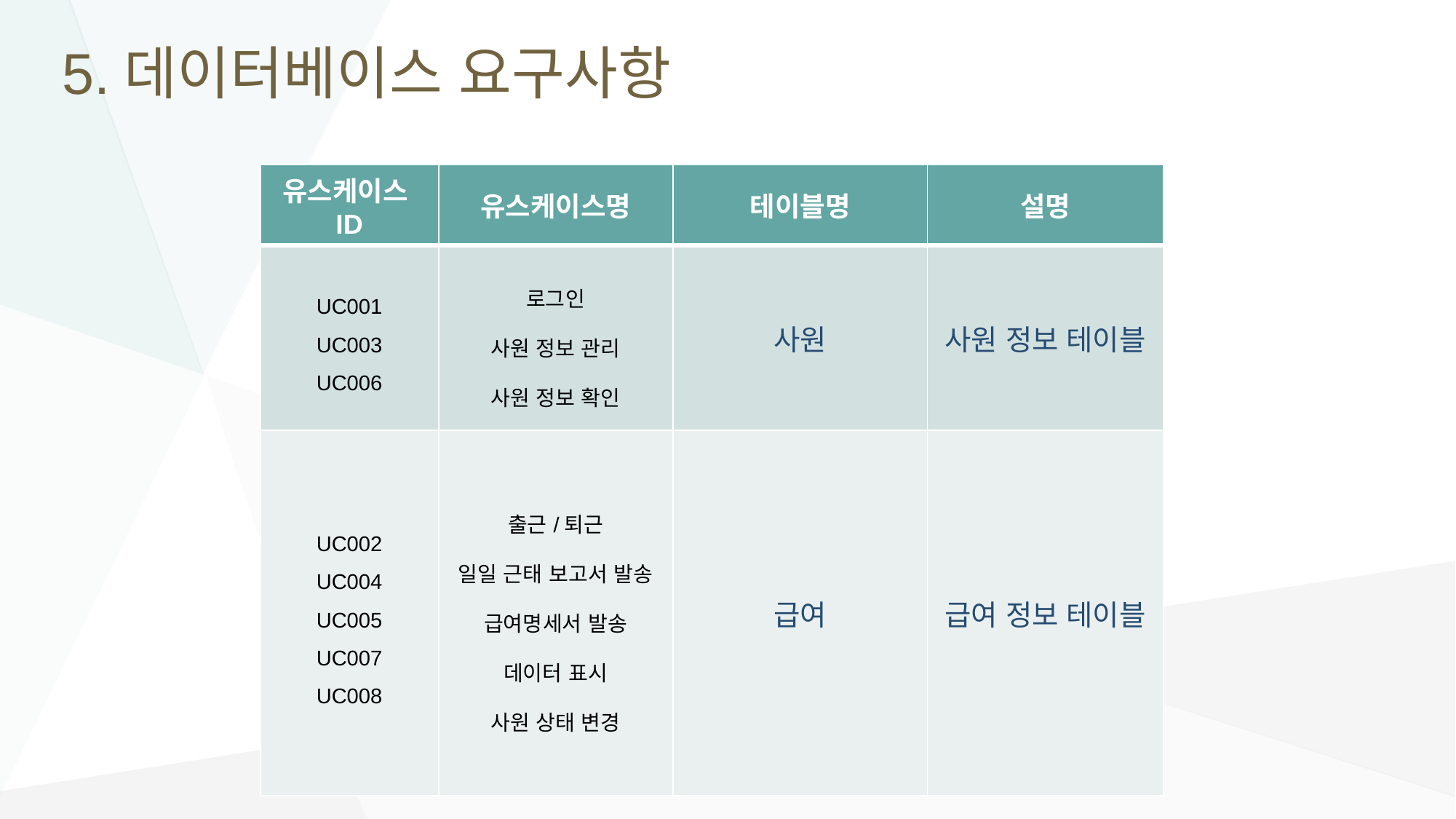

# 5.데이터베이스 요구사항
| 유스케이스ID | 유스케이스명 | 테이블명 | 설명 |
| --- | --- | --- | --- |
| UC001 UC003 UC006 | 로그인 사원 정보 관리 사원 정보 확인 | 사원 | 사원 정보 테이블 |
| UC002 UC004 UC005 UC007 UC008 | 출근/퇴근 일일 근태 보고서 발송 급여명세서 발송 데이터 표시 사원 상태 변경 | 급여 | 급여 정보 테이블 |